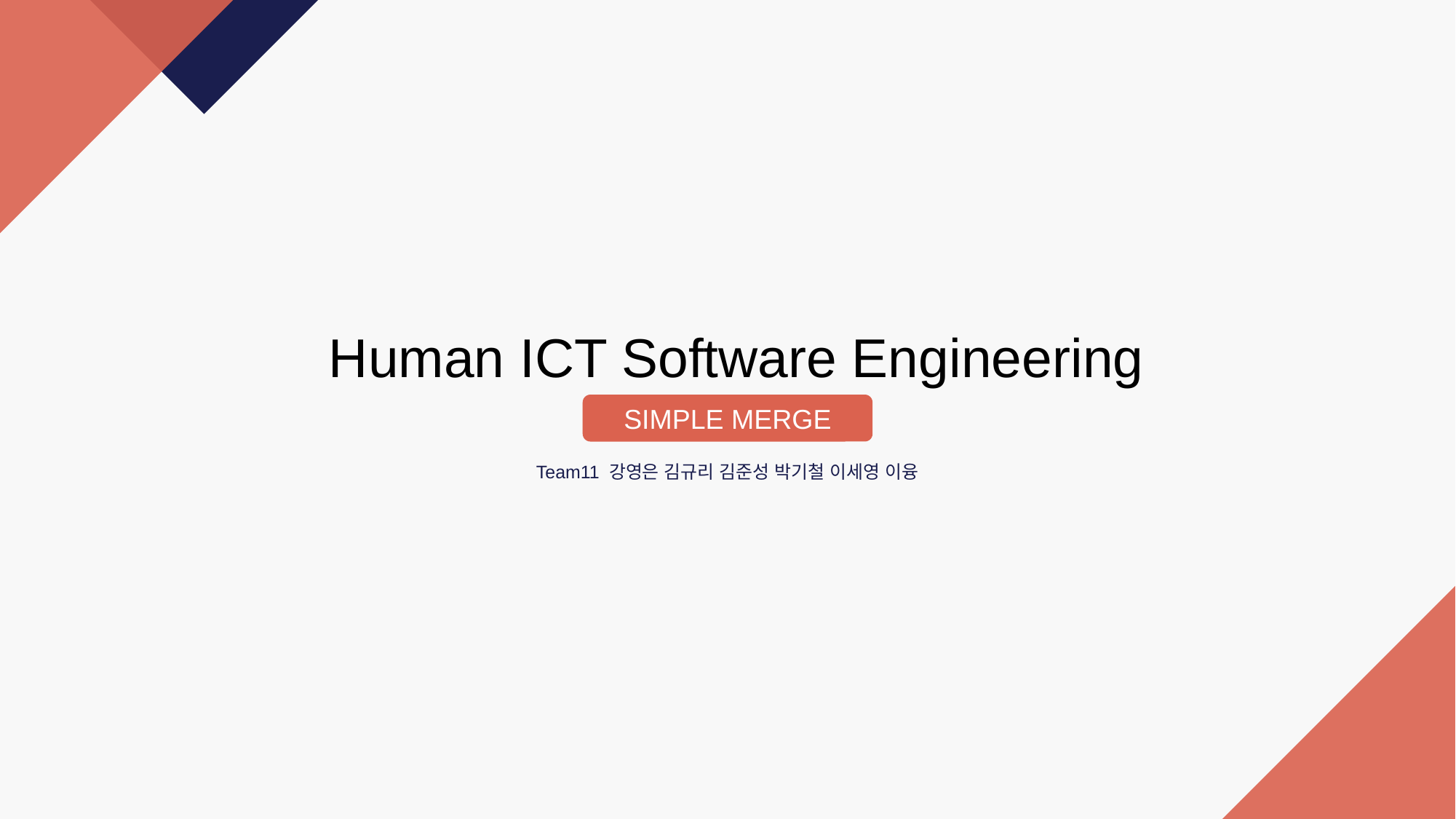

Human ICT Software Engineering
SIMPLE MERGE
Team11 강영은 김규리 김준성 박기철 이세영 이융